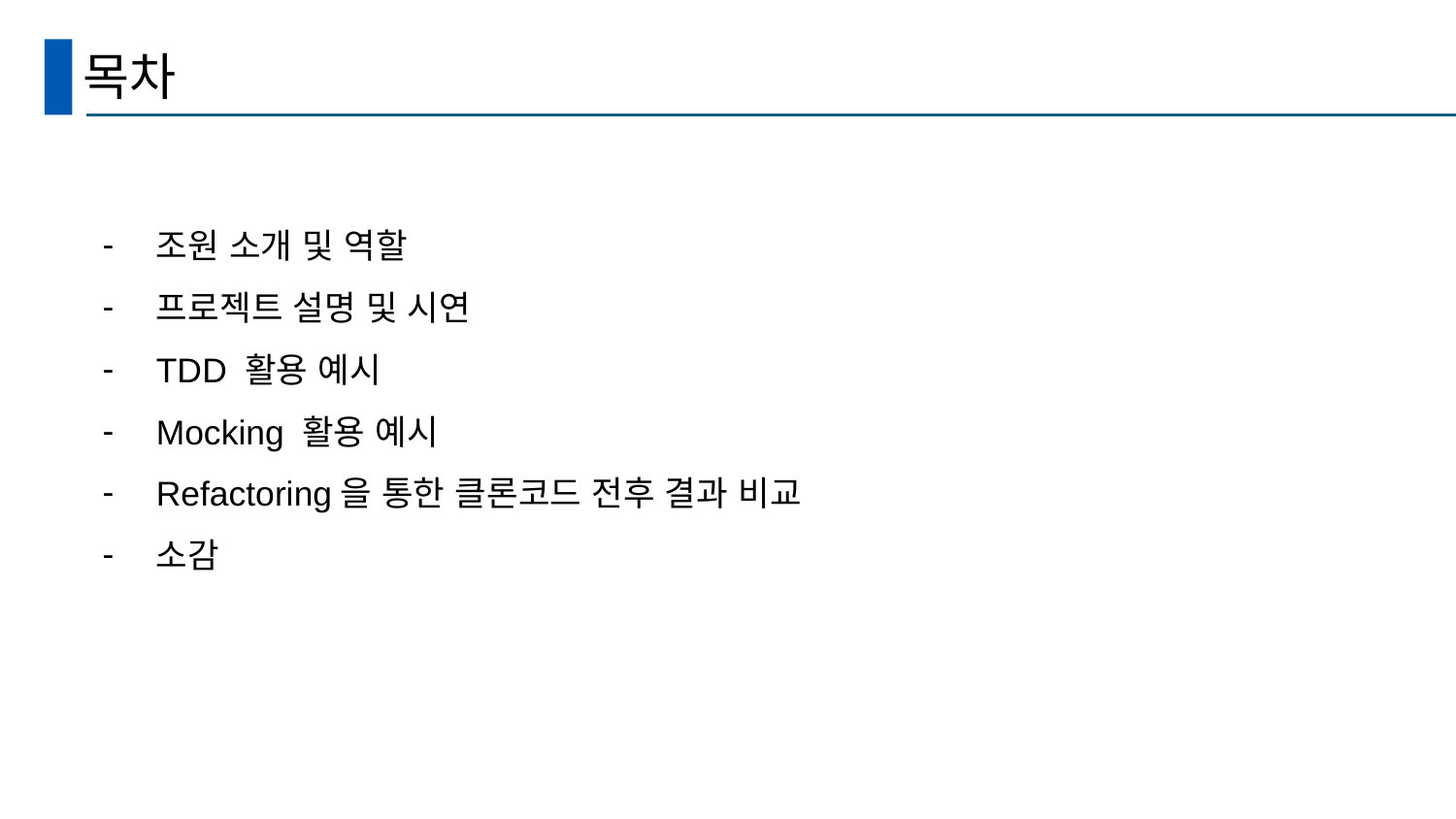

# 목차

조원 소개 및 역할
프로젝트 설명 및 시연
TDD 활용 예시
Mocking 활용 예시
Refactoring을 통한 클론코드 전후 결과 비교
소감